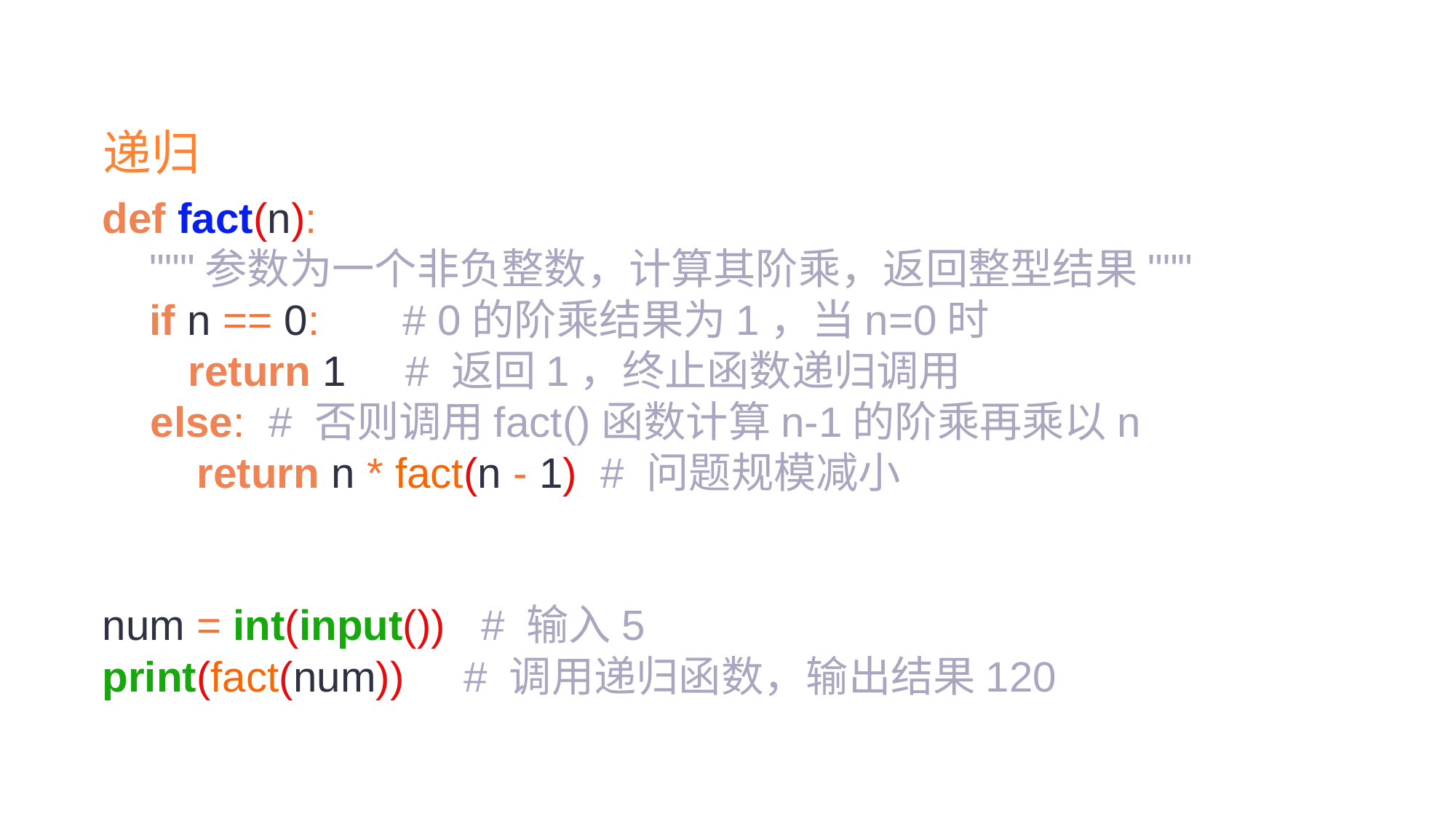

递归
def fact(n):
    """参数为一个非负整数，计算其阶乘，返回整型结果"""
    if n == 0:       # 0的阶乘结果为1，当n=0时
        return 1     # 返回1，终止函数递归调用
    else:  # 否则调用fact()函数计算n-1的阶乘再乘以n
        return n * fact(n - 1)  # 问题规模减小
num = int(input())   # 输入5
print(fact(num))     # 调用递归函数，输出结果120